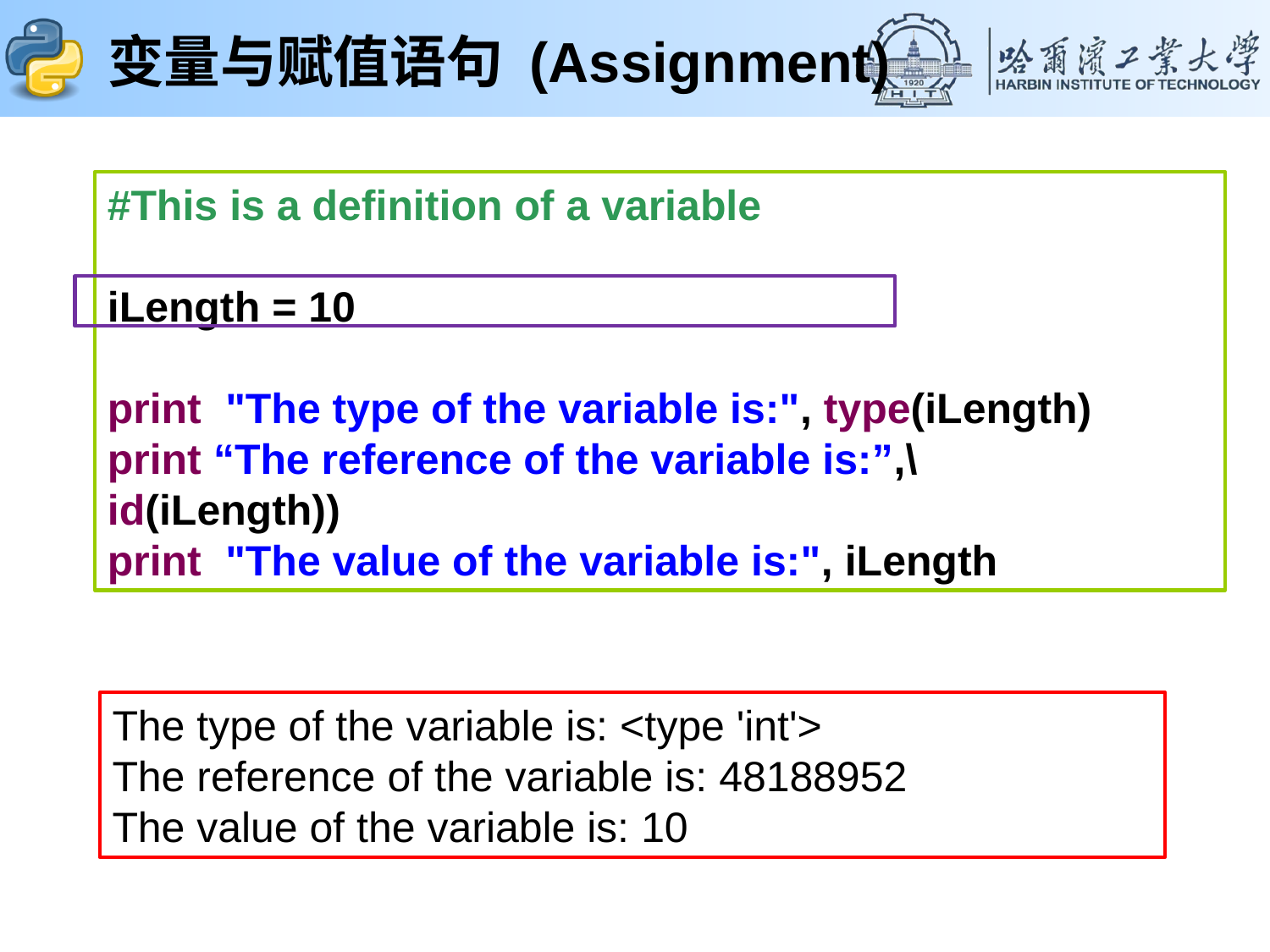

# 变量与赋值语句 (Assignment)
#This is a definition of a variable

iLength = 10

print  "The type of the variable is:", type(iLength)
print “The reference of the variable is:”,\
id(iLength))
print  "The value of the variable is:", iLength

The type of the variable is: <type 'int'>
The reference of the variable is: 48188952
The value of the variable is: 10